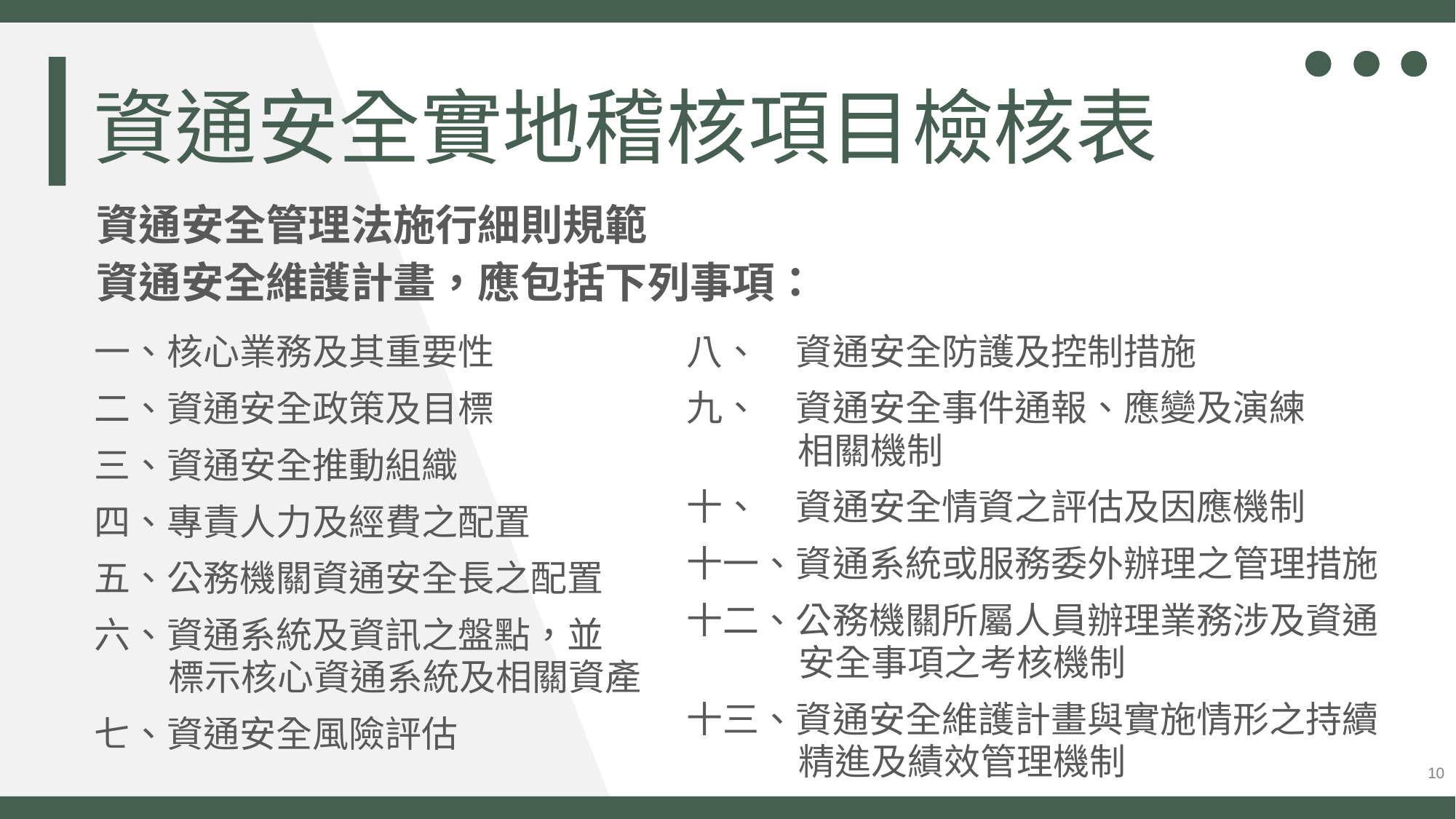

資通安全實地稽核項目檢核表
資通安全管理法施行細則規範
資通安全維護計畫，應包括下列事項：
八、　資通安全防護及控制措施
九、　資通安全事件通報、應變及演練
　相關機制
十、　資通安全情資之評估及因應機制
十一、資通系統或服務委外辦理之管理措施
十二、公務機關所屬人員辦理業務涉及資通安全事項之考核機制
十三、資通安全維護計畫與實施情形之持續精進及績效管理機制

一、核心業務及其重要性
二、資通安全政策及目標
三、資通安全推動組織
四、專責人力及經費之配置
五、公務機關資通安全長之配置
六、資通系統及資訊之盤點，並
標示核心資通系統及相關資產
七、資通安全風險評估
10